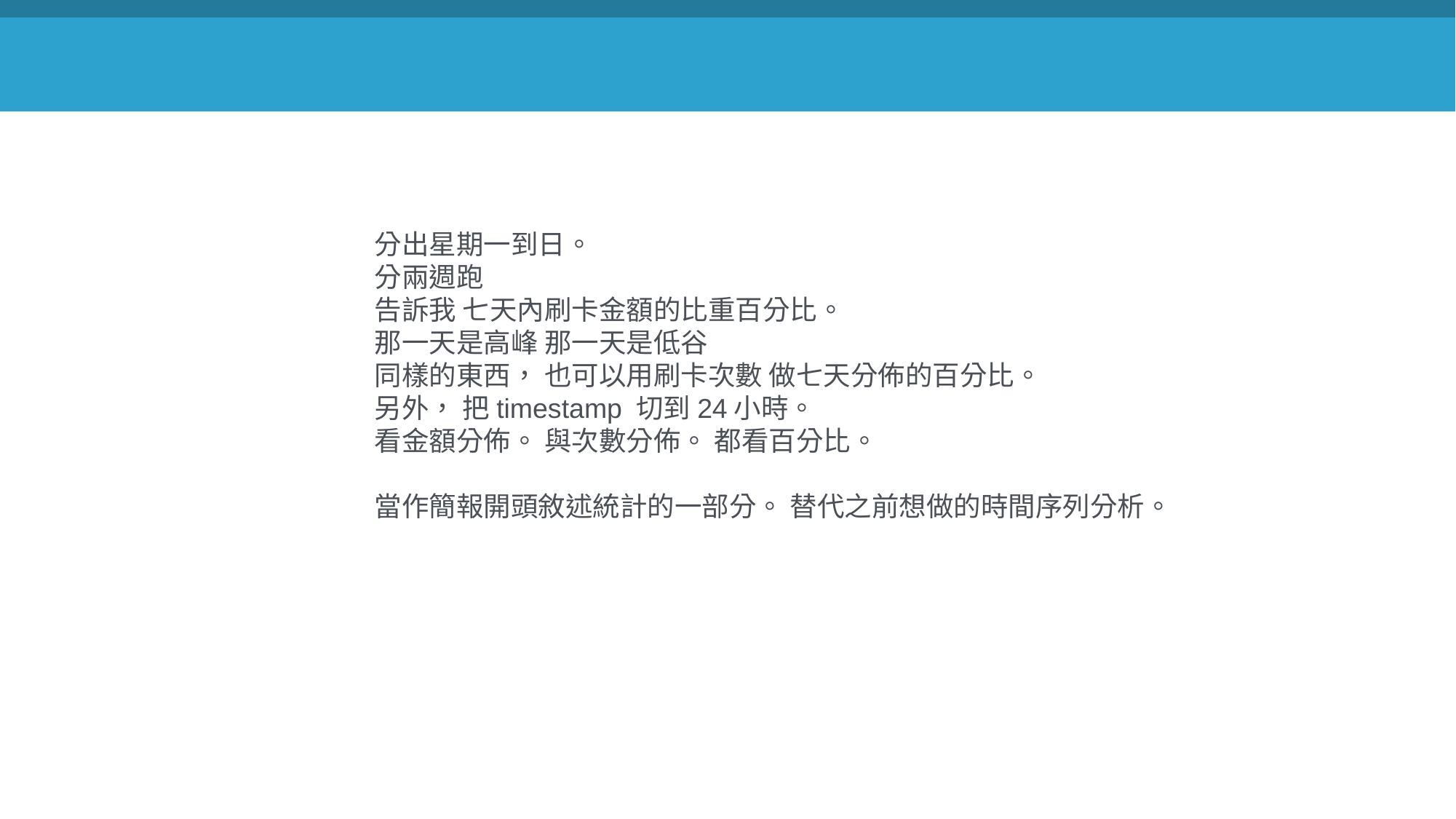

分出星期一到日。
分兩週跑
告訴我 七天內刷卡金額的比重百分比。
那一天是高峰 那一天是低谷
同樣的東西， 也可以用刷卡次數 做七天分佈的百分比。
另外， 把timestamp 切到24小時。
看金額分佈。 與次數分佈。 都看百分比。

當作簡報開頭敘述統計的一部分。 替代之前想做的時間序列分析。